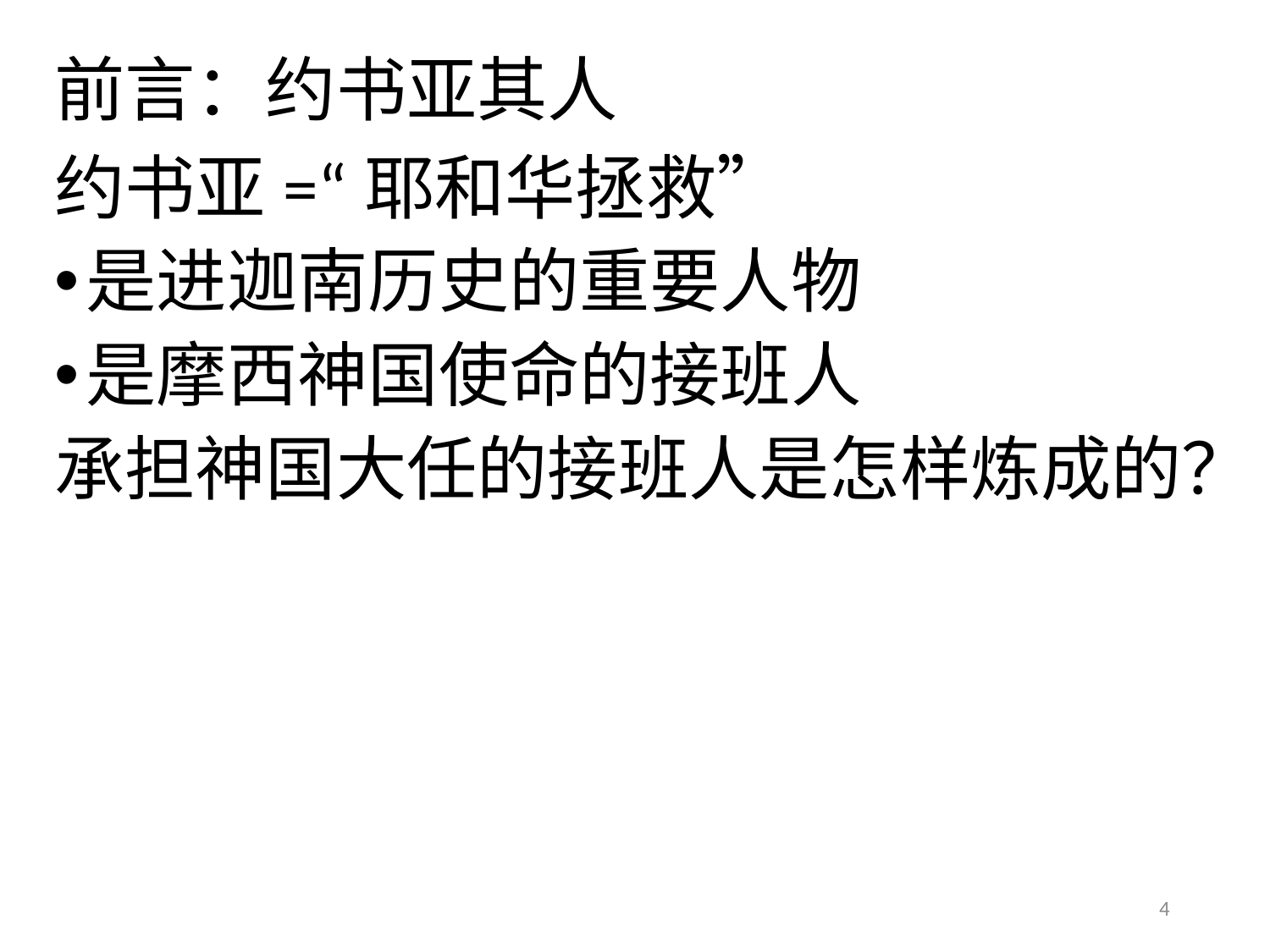

# 前言：约书亚其人
约书亚=“耶和华拯救”
是进迦南历史的重要人物
是摩西神国使命的接班人
承担神国大任的接班人是怎样炼成的？
4